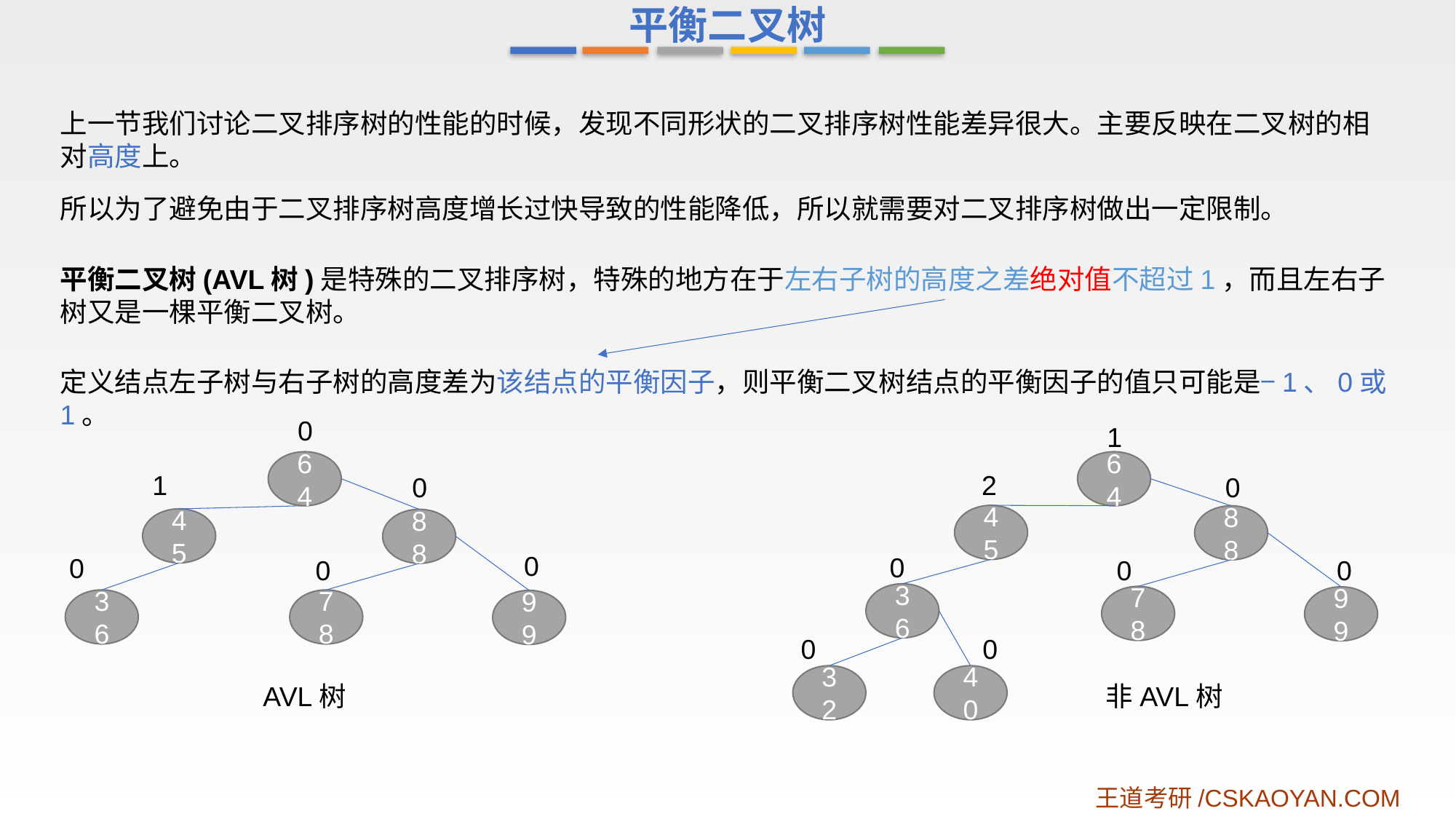

平衡二叉树

上一节我们讨论二叉排序树的性能的时候，发现不同形状的二叉排序树性能差异很大。主要反映在二叉树的相对高度上。
所以为了避免由于二叉排序树高度增长过快导致的性能降低，所以就需要对二叉排序树做出一定限制。
平衡二叉树(AVL树)是特殊的二叉排序树，特殊的地方在于左右子树的高度之差绝对值不超过1，而且左右子树又是一棵平衡二叉树。
定义结点左子树与右子树的高度差为该结点的平衡因子，则平衡二叉树结点的平衡因子的值只可能是−1、0或1。
0
1
64
64
1
2
0
0
45
88
45
88
0
0
0
0
0
0
36
78
99
36
78
99
0
0
32
40
AVL树
非AVL树
王道考研/CSKAOYAN.COM